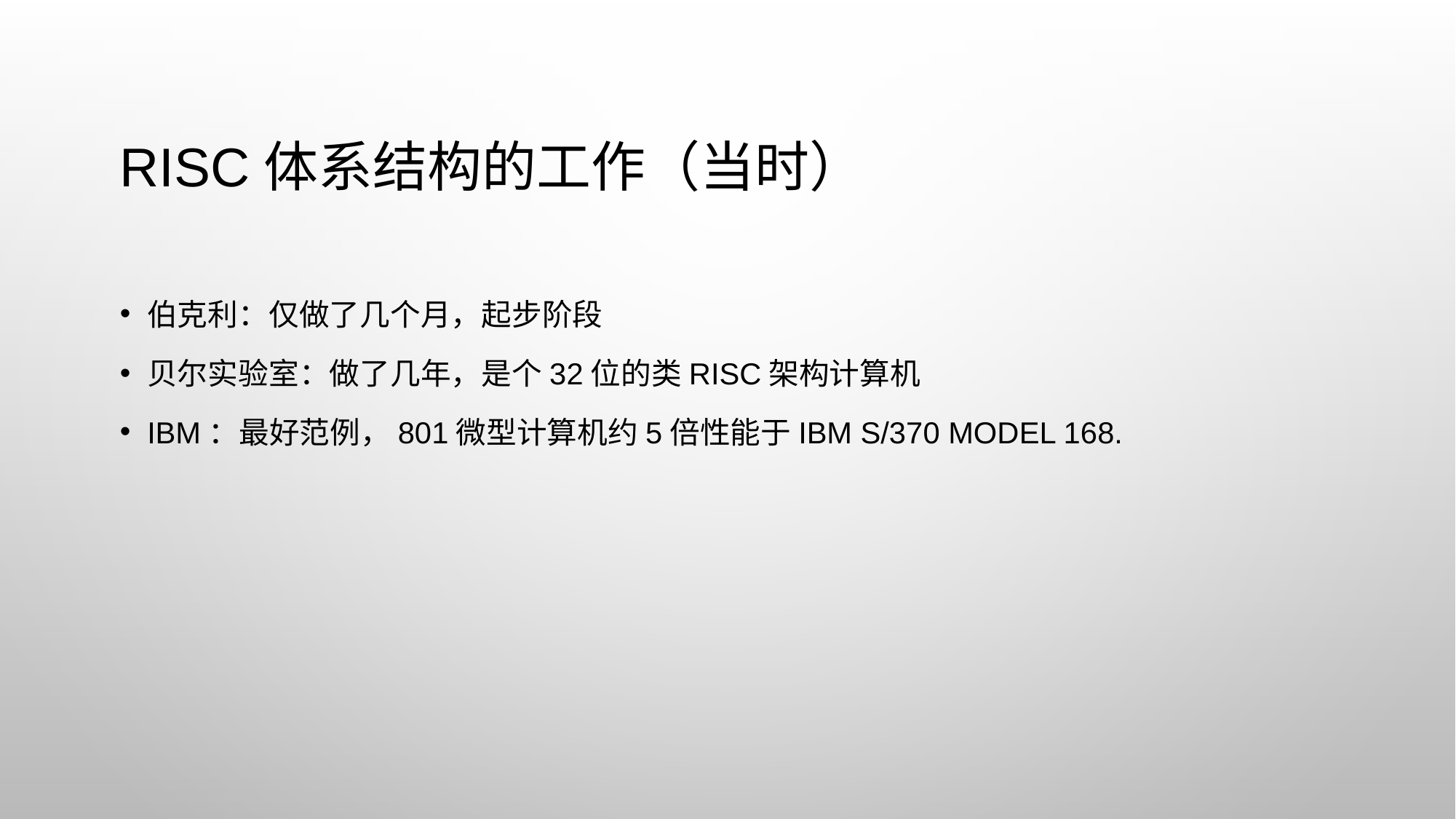

# RISC体系结构的工作（当时）
伯克利：仅做了几个月，起步阶段
贝尔实验室：做了几年，是个32位的类RISC架构计算机
IBM：最好范例，801微型计算机约5倍性能于IBM S/370 model 168.